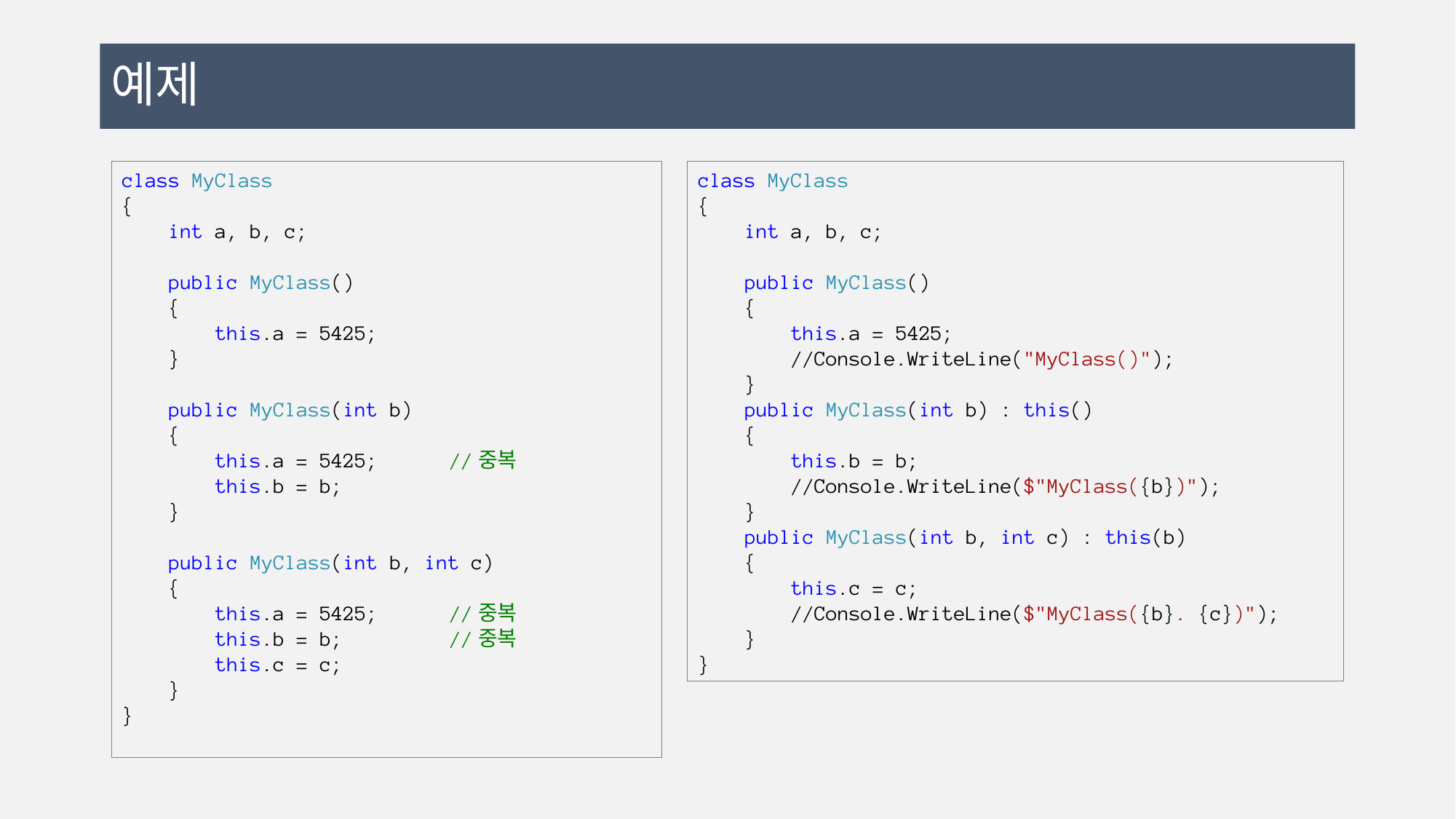

# 예제

class MyClass
{
    int a, b, c;

    public MyClass()
    {
        this.a = 5425;
    }

    public MyClass(int b)
    {
        this.a = 5425;	//중복
        this.b = b;
    }

    public MyClass(int b, int c)
    {
        this.a = 5425; 	//중복
        this.b = b;	//중복
        this.c = c;
    }
}

class MyClass
{
    int a, b, c;

    public MyClass()
    {
        this.a = 5425;
        //Console.WriteLine("MyClass()");
    }
    public MyClass(int b) : this()
    {
        this.b = b;
        //Console.WriteLine($"MyClass({b})");
    }
    public MyClass(int b, int c) : this(b)
    {
        this.c = c;
        //Console.WriteLine($"MyClass({b}. {c})");
    }
}